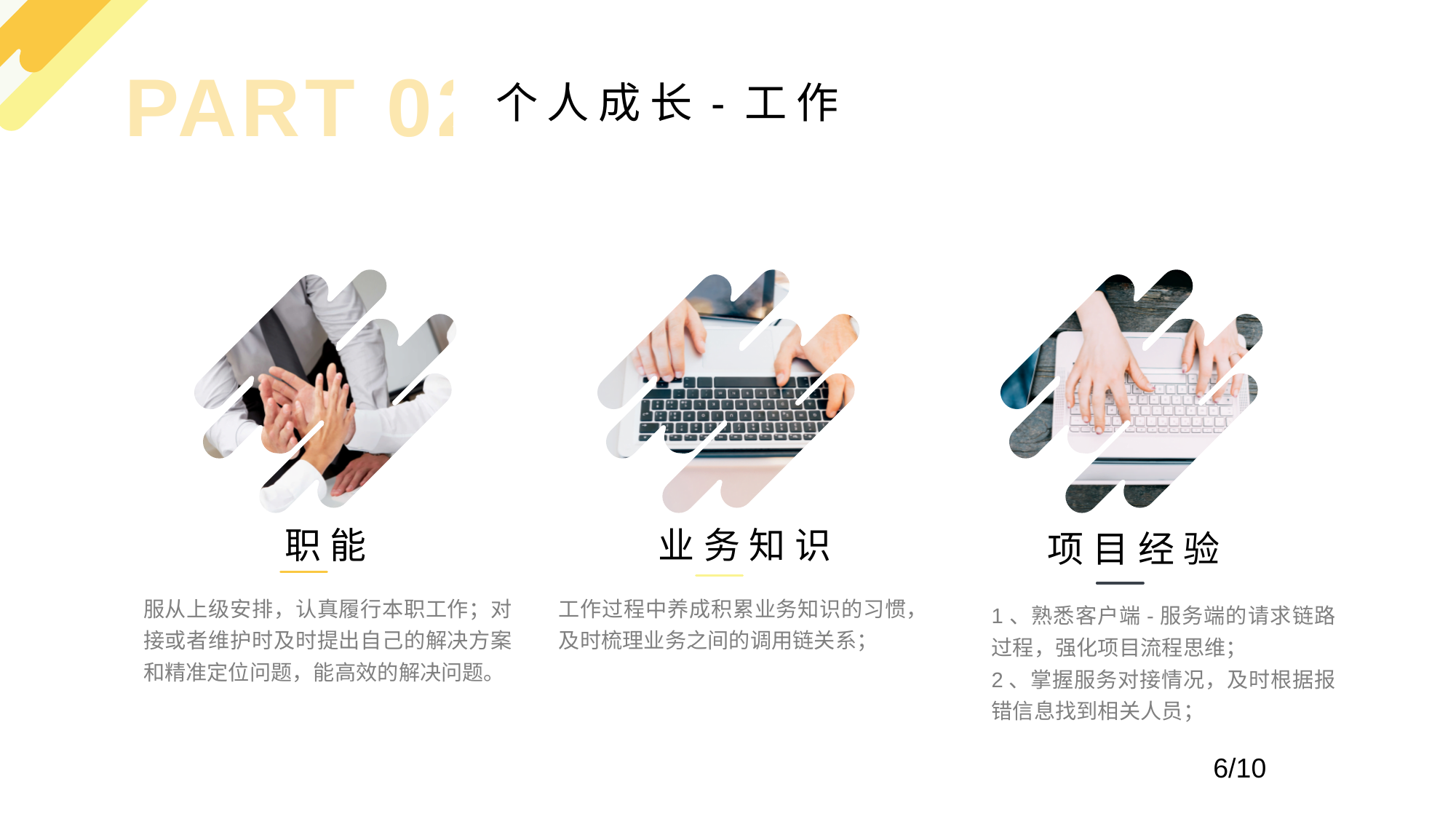

PART 02
个人成长-工作

职能
服从上级安排，认真履行本职工作；对接或者维护时及时提出自己的解决方案和精准定位问题，能高效的解决问题。
业务知识
工作过程中养成积累业务知识的习惯，及时梳理业务之间的调用链关系；
项目经验
1、熟悉客户端-服务端的请求链路过程，强化项目流程思维；
2、掌握服务对接情况，及时根据报错信息找到相关人员；
6/10